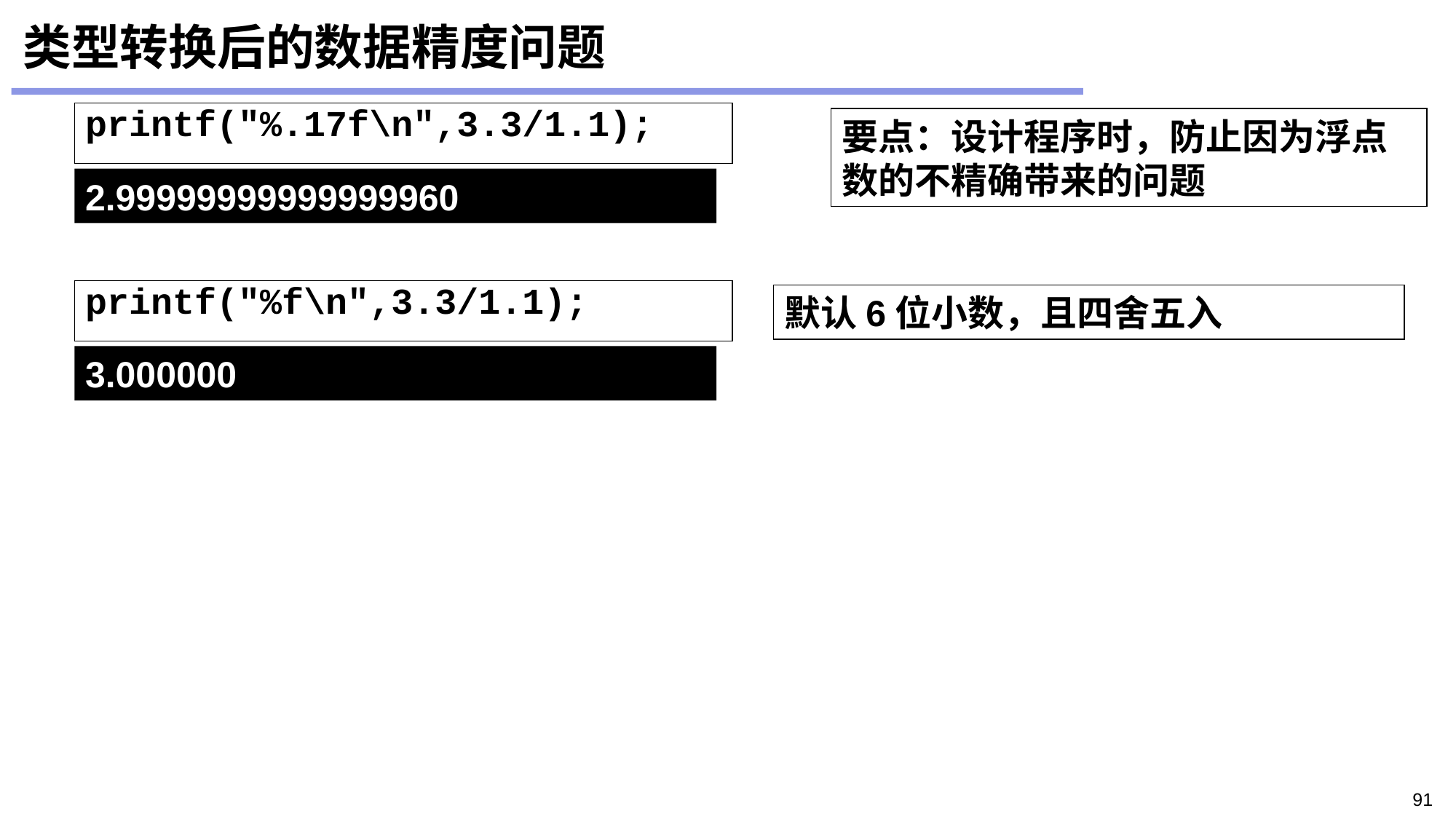

类型转换后的数据精度问题
printf("%.17f\n",3.3/1.1);
要点：设计程序时，防止因为浮点数的不精确带来的问题
2.99999999999999960
printf("%f\n",3.3/1.1);
默认6位小数，且四舍五入
3.000000
91